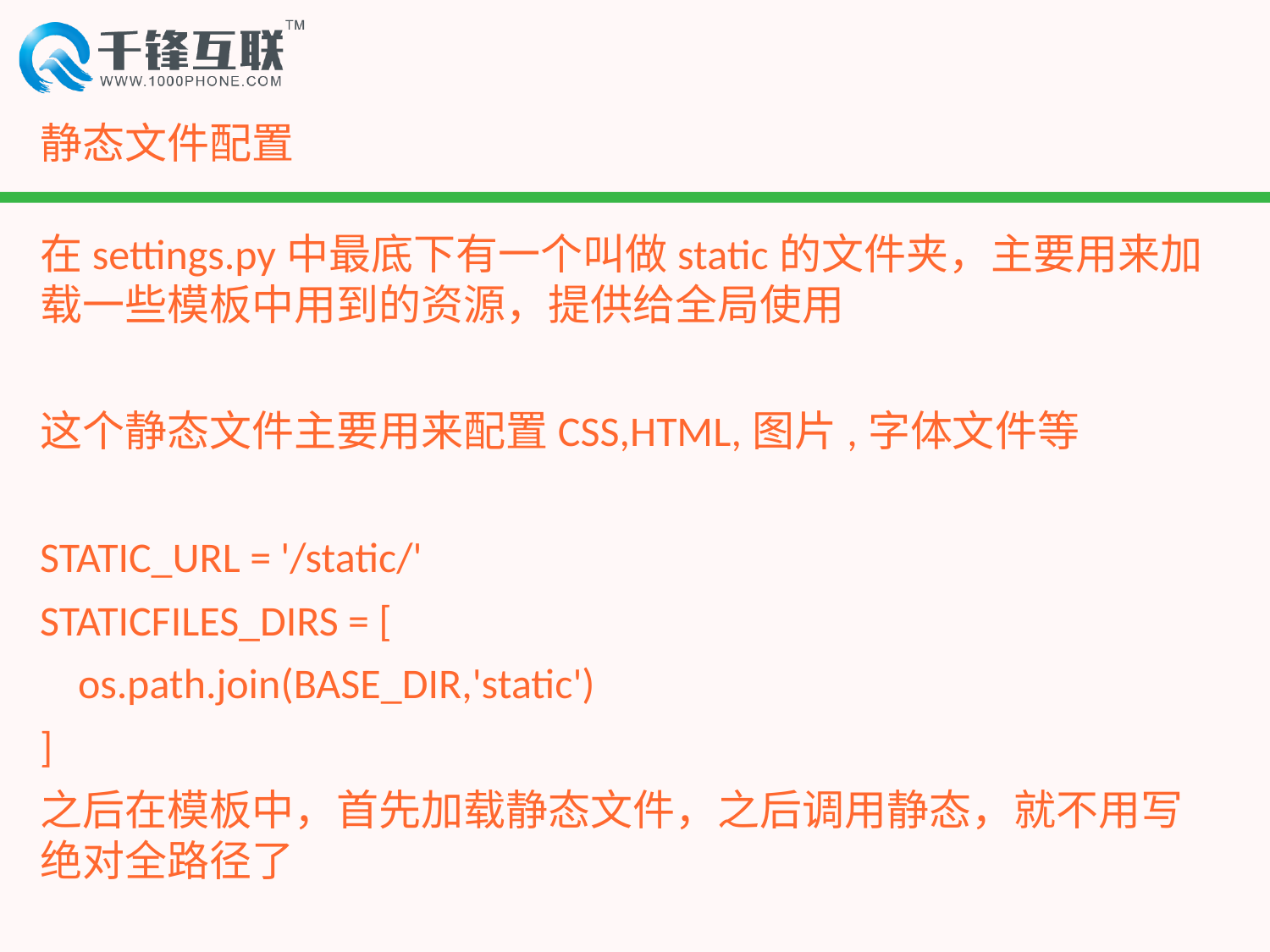

# 静态文件配置
在settings.py中最底下有一个叫做static的文件夹，主要用来加载一些模板中用到的资源，提供给全局使用

这个静态文件主要用来配置CSS,HTML,图片,字体文件等

STATIC_URL = '/static/'
STATICFILES_DIRS = [
    os.path.join(BASE_DIR,'static')
]
之后在模板中，首先加载静态文件，之后调用静态，就不用写绝对全路径了